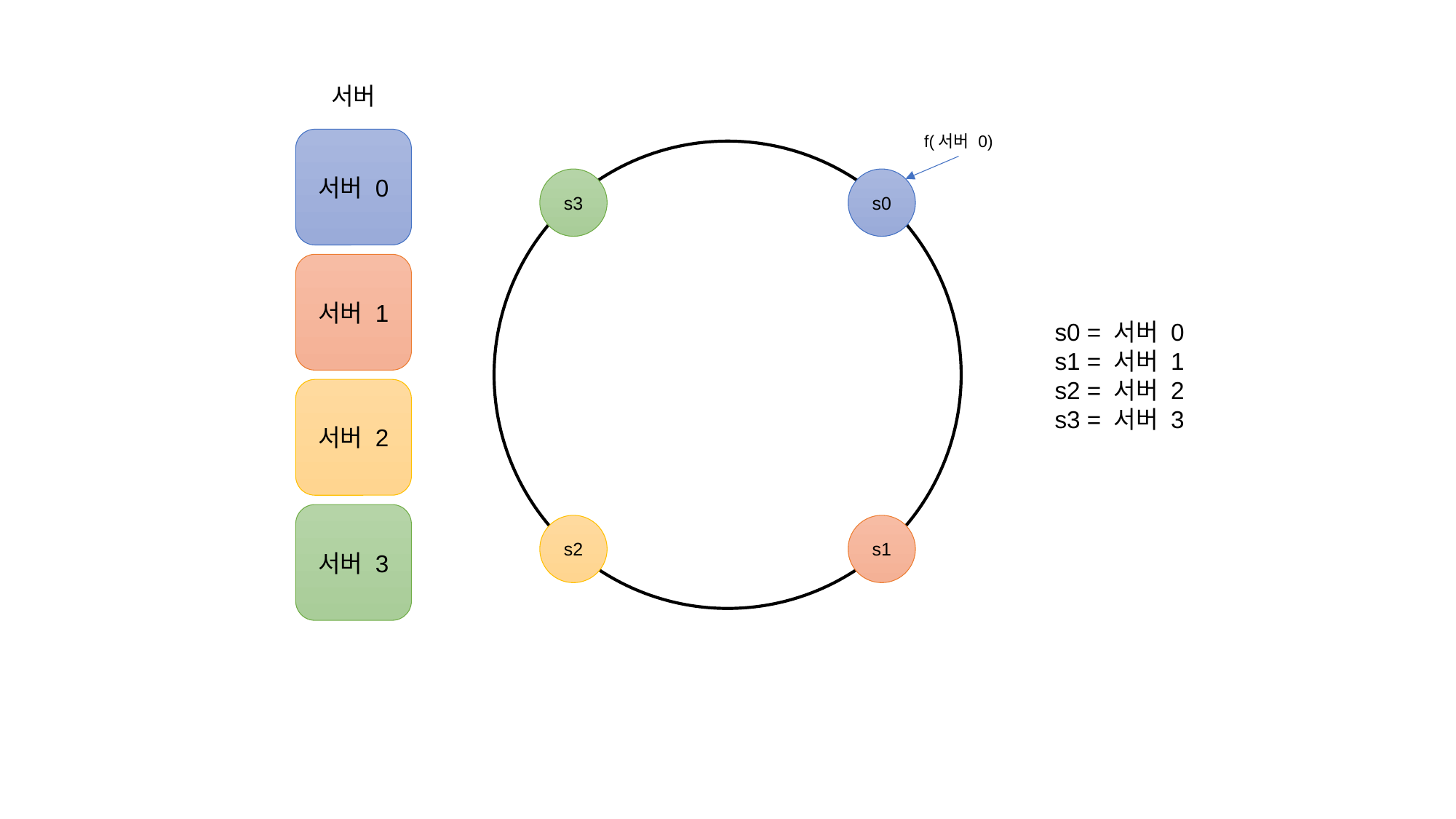

서버
f(서버 0)
서버 0

s3
s0
서버 1
s0 = 서버 0
s1 = 서버 1
s2 = 서버 2
s3 = 서버 3
서버 2
서버 3
s2
s1